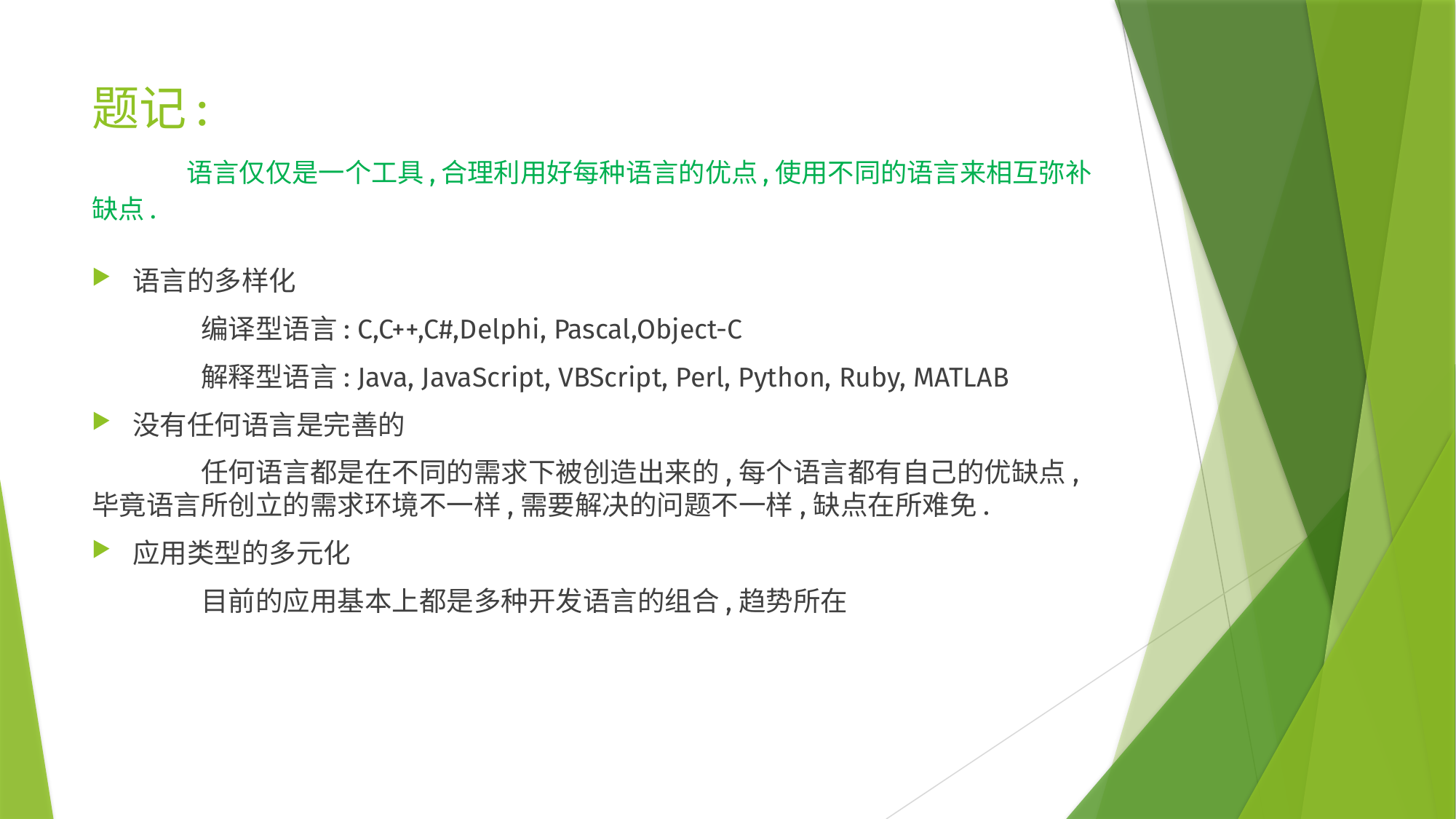

# 题记: 语言仅仅是一个工具,合理利用好每种语言的优点,使用不同的语言来相互弥补缺点.
语言的多样化
	编译型语言: C,C++,C#,Delphi, Pascal,Object-C
	解释型语言: Java, JavaScript, VBScript, Perl, Python, Ruby, MATLAB
没有任何语言是完善的
	任何语言都是在不同的需求下被创造出来的,每个语言都有自己的优缺点,毕竟语言所创立的需求环境不一样,需要解决的问题不一样,缺点在所难免.
应用类型的多元化
	目前的应用基本上都是多种开发语言的组合,趋势所在